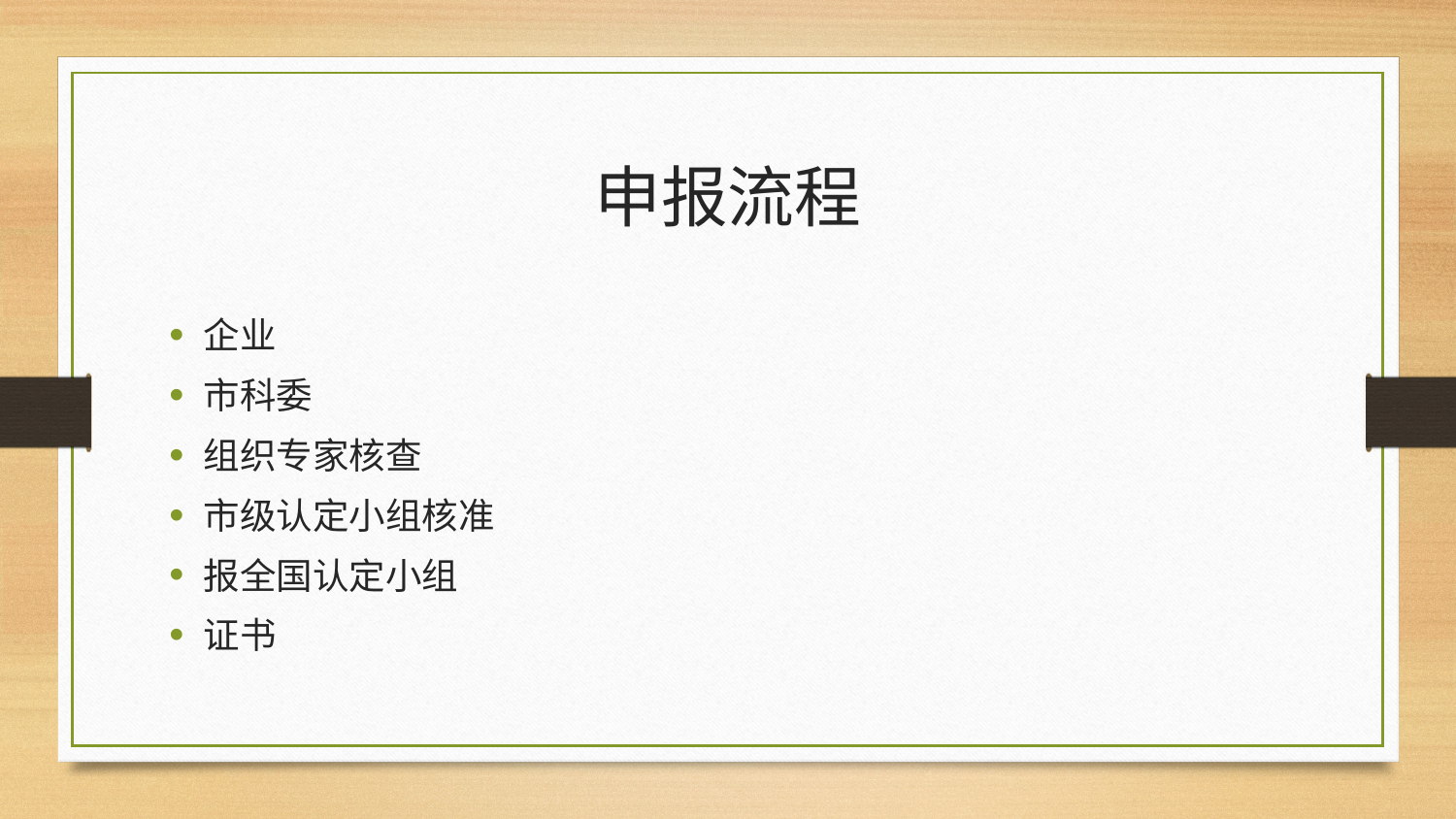

# 申报流程
企业
市科委
组织专家核查
市级认定小组核准
报全国认定小组
证书